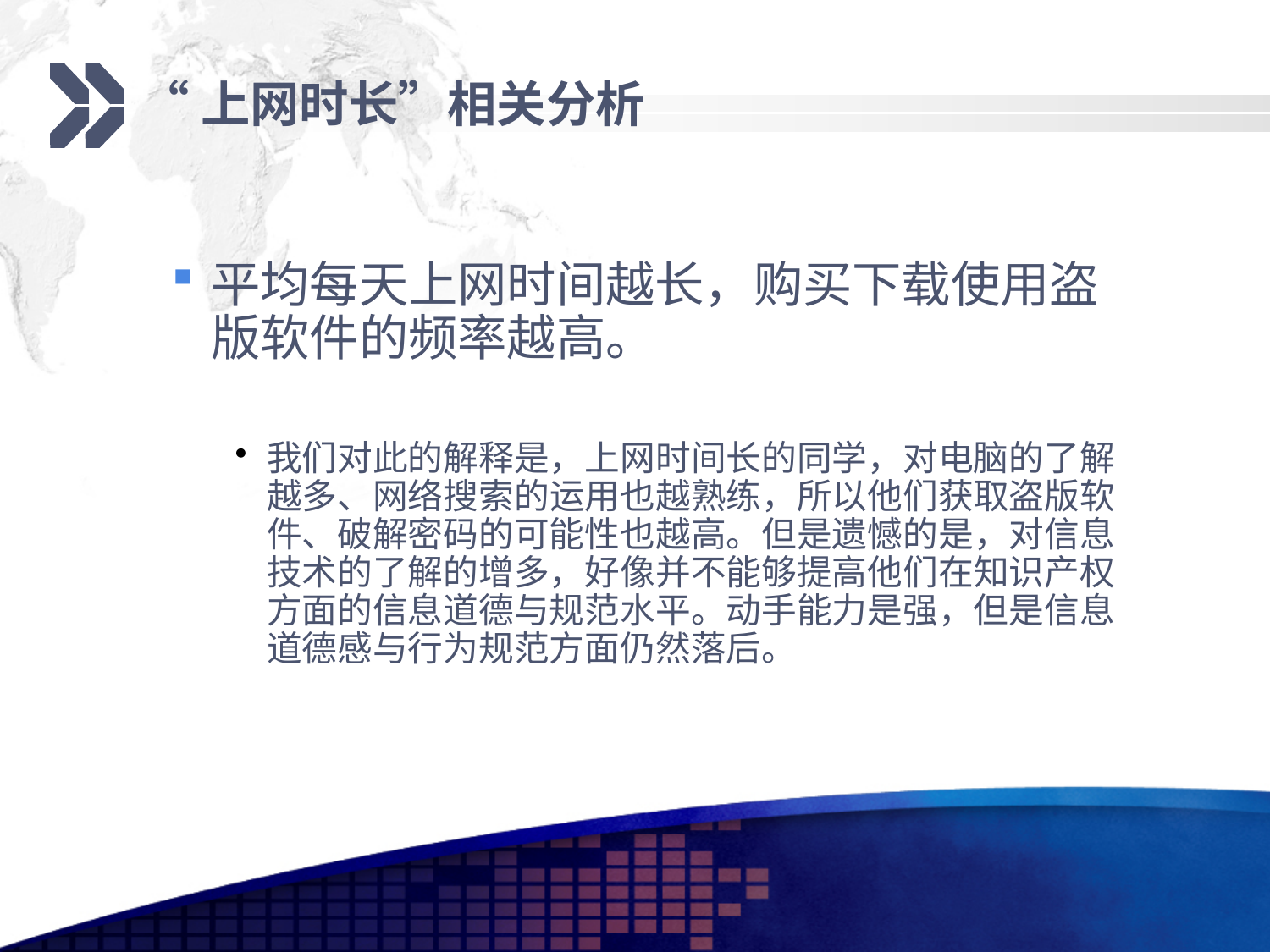

# “上网时长”相关分析

平均每天上网时间越长，购买下载使用盗版软件的频率越高。

我们对此的解释是，上网时间长的同学，对电脑的了解越多、网络搜索的运用也越熟练，所以他们获取盗版软件、破解密码的可能性也越高。但是遗憾的是，对信息技术的了解的增多，好像并不能够提高他们在知识产权方面的信息道德与规范水平。动手能力是强，但是信息道德感与行为规范方面仍然落后。